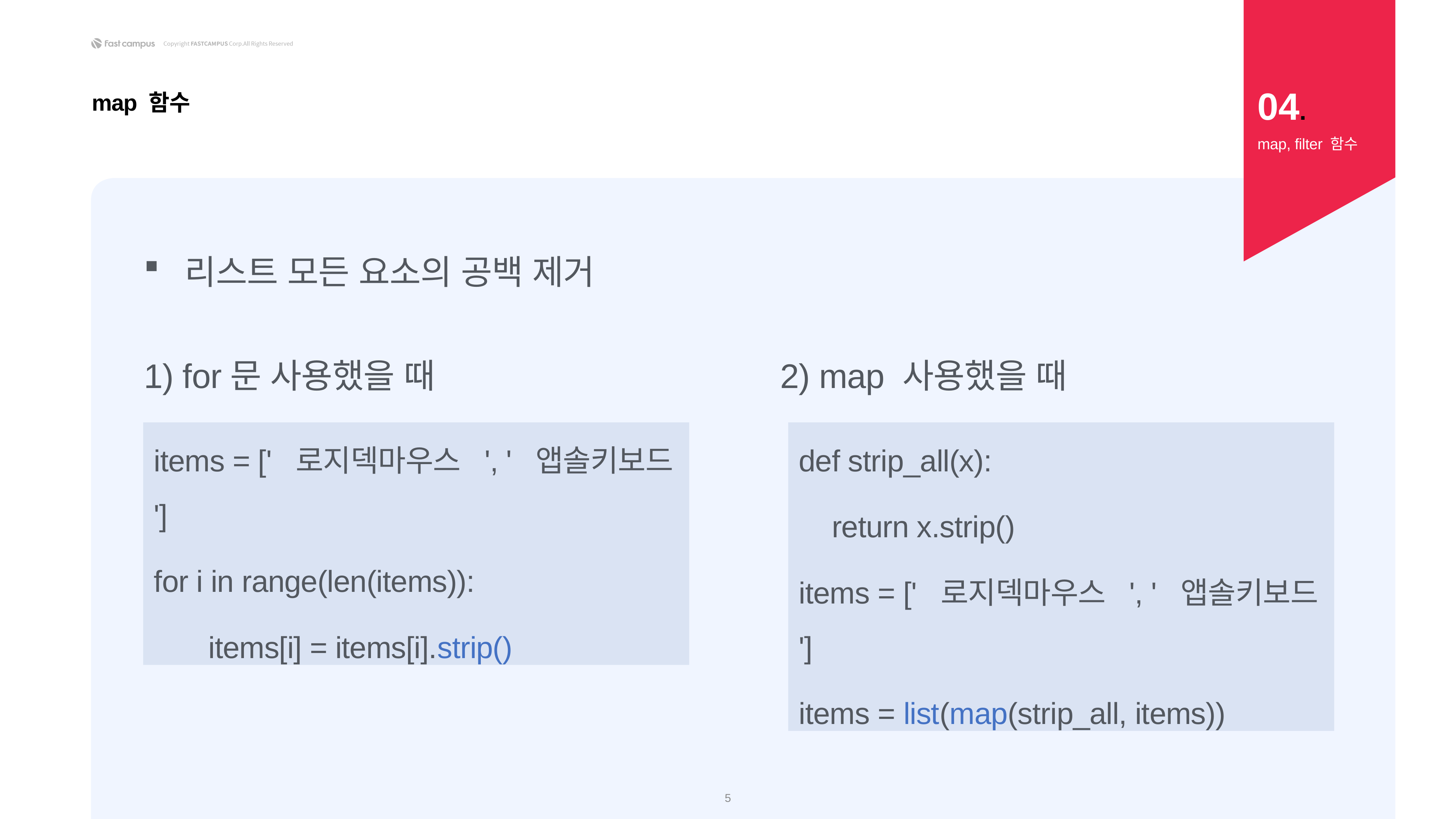

04.
map 함수
map, filter 함수
리스트 모든 요소의 공백 제거
1) for문 사용했을 때

2) map 사용했을 때

items = ['  로지덱마우스  ', '  앱솔키보드  ']
for i in range(len(items)):
	items[i] = items[i].strip()
def strip_all(x):
    return x.strip()
items = ['  로지덱마우스  ', '  앱솔키보드  ']
items = list(map(strip_all, items))
5